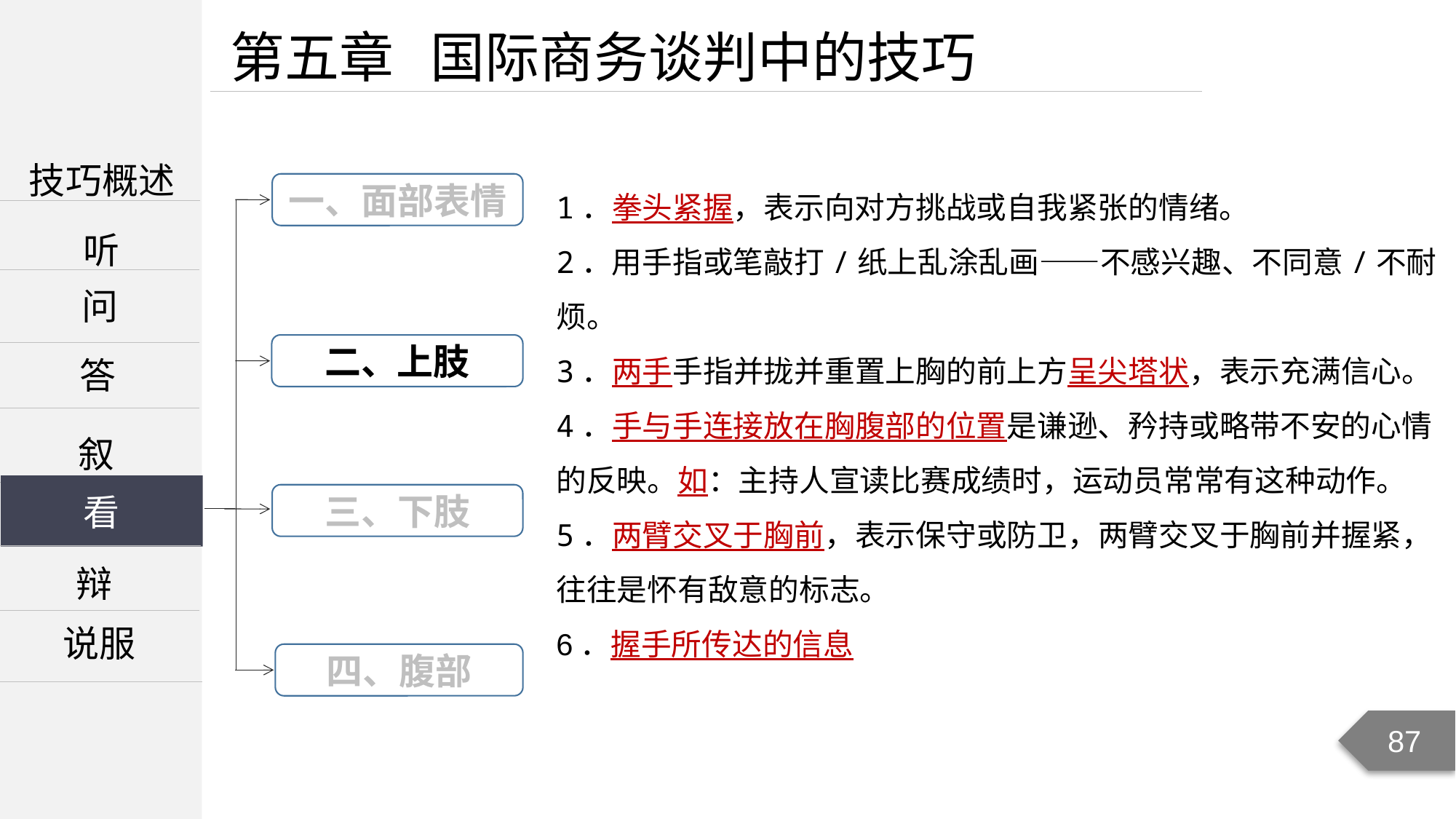

第五章   国际商务谈判中的技巧
技巧概述
1．拳头紧握，表示向对方挑战或自我紧张的情绪。
2．用手指或笔敲打/纸上乱涂乱画——不感兴趣、不同意/不耐烦。
3．两手手指并拢并重置上胸的前上方呈尖塔状，表示充满信心。
4．手与手连接放在胸腹部的位置是谦逊、矜持或略带不安的心情的反映。如：主持人宣读比赛成绩时，运动员常常有这种动作。
5．两臂交叉于胸前，表示保守或防卫，两臂交叉于胸前并握紧，往往是怀有敌意的标志。
6．握手所传达的信息
一、面部表情

听
问
二、上肢
答
叙
看
看
三、下肢
辩
说服
四、腹部
87